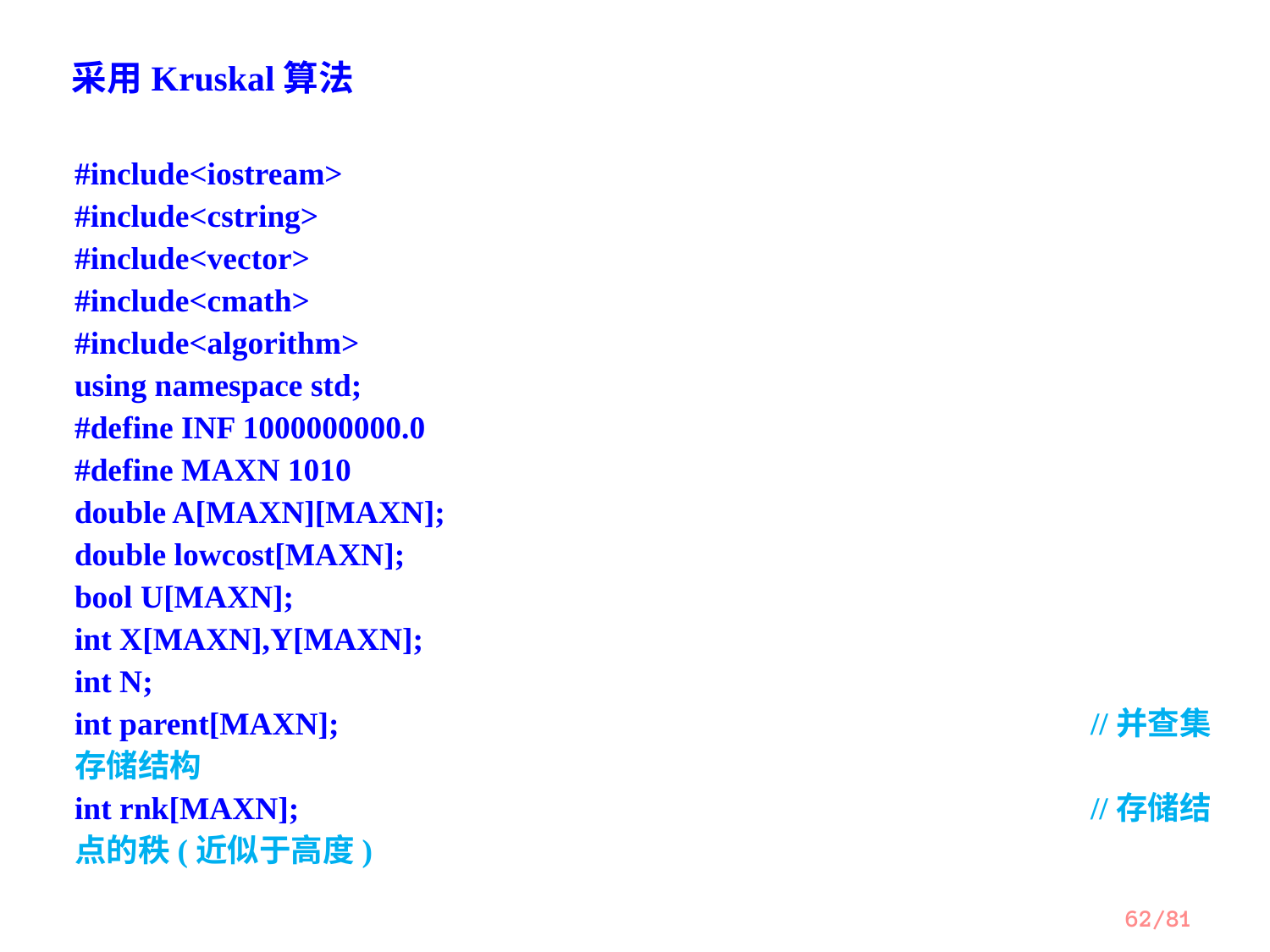

采用Kruskal算法
#include<iostream>
#include<cstring>
#include<vector>
#include<cmath>
#include<algorithm>
using namespace std;
#define INF 1000000000.0
#define MAXN 1010
double A[MAXN][MAXN];
double lowcost[MAXN];
bool U[MAXN];
int X[MAXN],Y[MAXN];
int N;
int parent[MAXN];						//并查集存储结构
int rnk[MAXN];							//存储结点的秩(近似于高度)
62/81